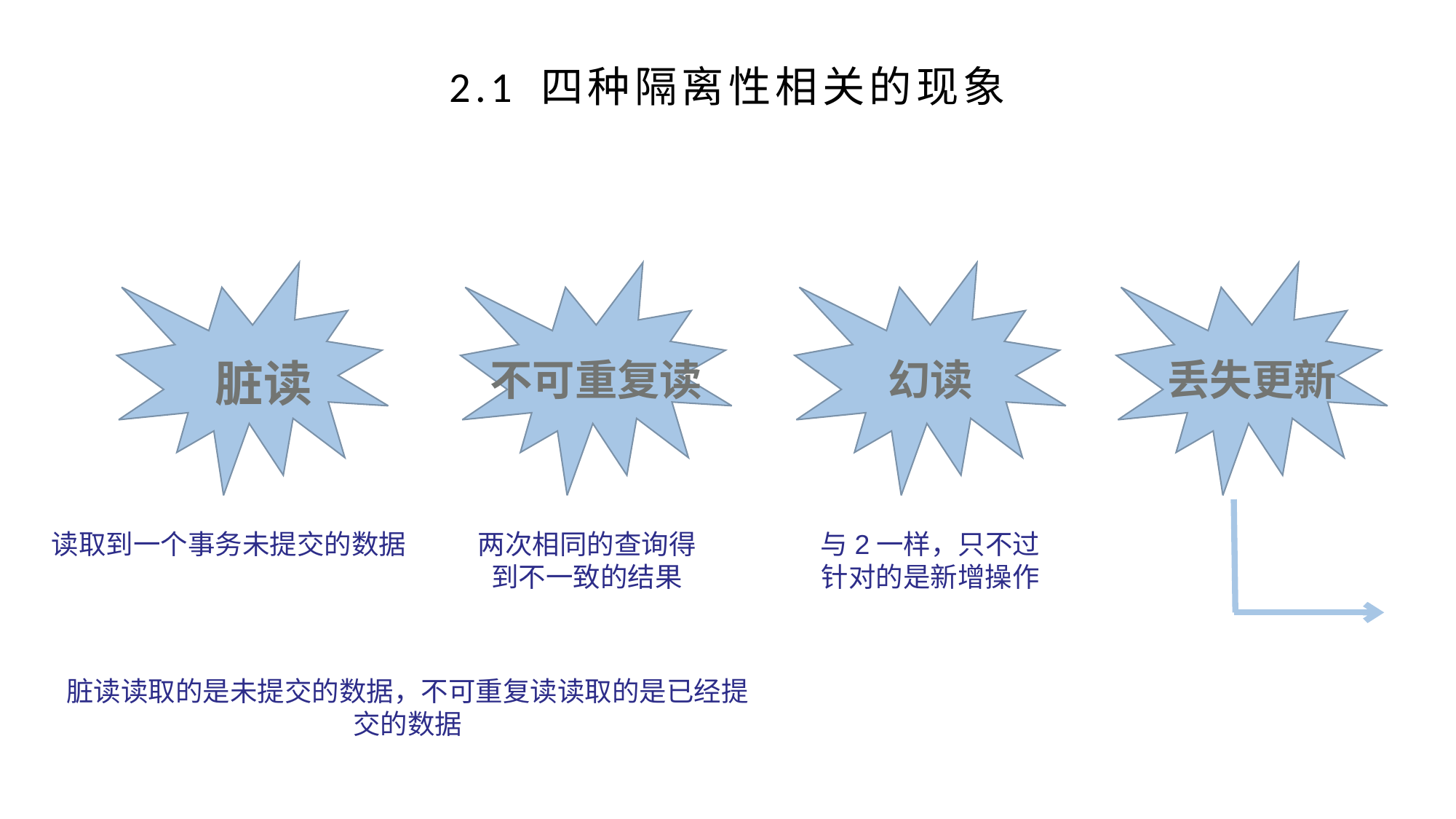

2.1 四种隔离性相关的现象

脏读
不可重复读
幻读
丢失更新
读取到一个事务未提交的数据
两次相同的查询得到不一致的结果
与2一样，只不过针对的是新增操作
脏读读取的是未提交的数据，不可重复读读取的是已经提交的数据